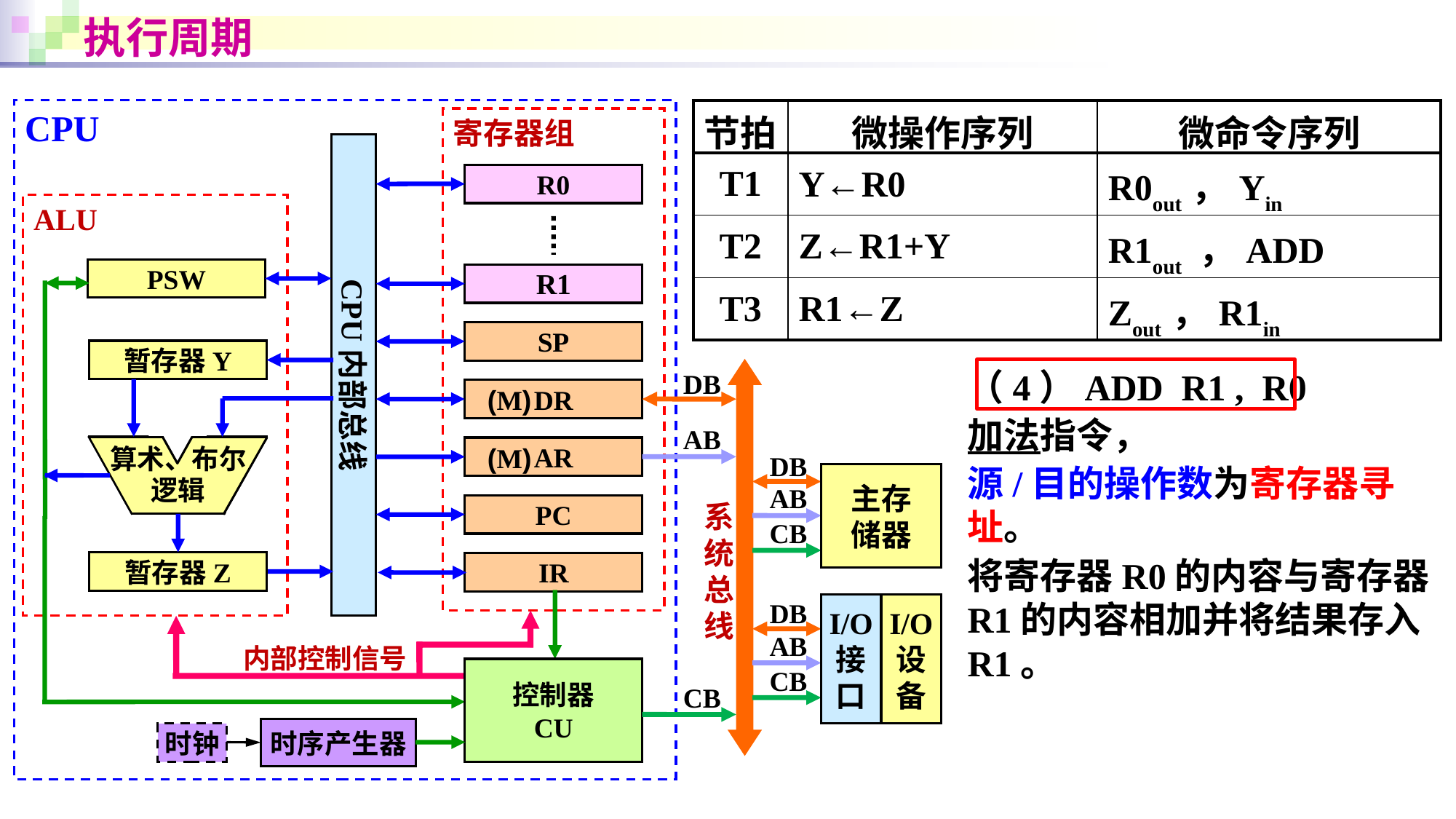

# 执行周期
CPU
寄存器组
CPU内部总线
R0

ALU

PSW
Rn-1

SP
暂存器Y

DB
DR

AB

算术、布尔
逻辑

AR

DB

主存
储器

AB
系统总线
PC

CB

暂存器Z
IR

I/O
接
口
I/O
设
备
DB

AB
内部控制信号

控制器
CU

CB

CB

时序产生器
时钟

| 节拍 | 微操作序列 | 微命令序列 |
| --- | --- | --- |
| T1 | Y←R0 | R0out ，Yin |
| T2 | Z←R1+Y | R1out ，ADD |
| T3 | R1←Z | Zout ，R1in |
R1
（4）ADD  R1 ,  R0
加法指令，
源/目的操作数为寄存器寻址。
将寄存器R0的内容与寄存器R1的内容相加并将结果存入R1。

(M)
(M)